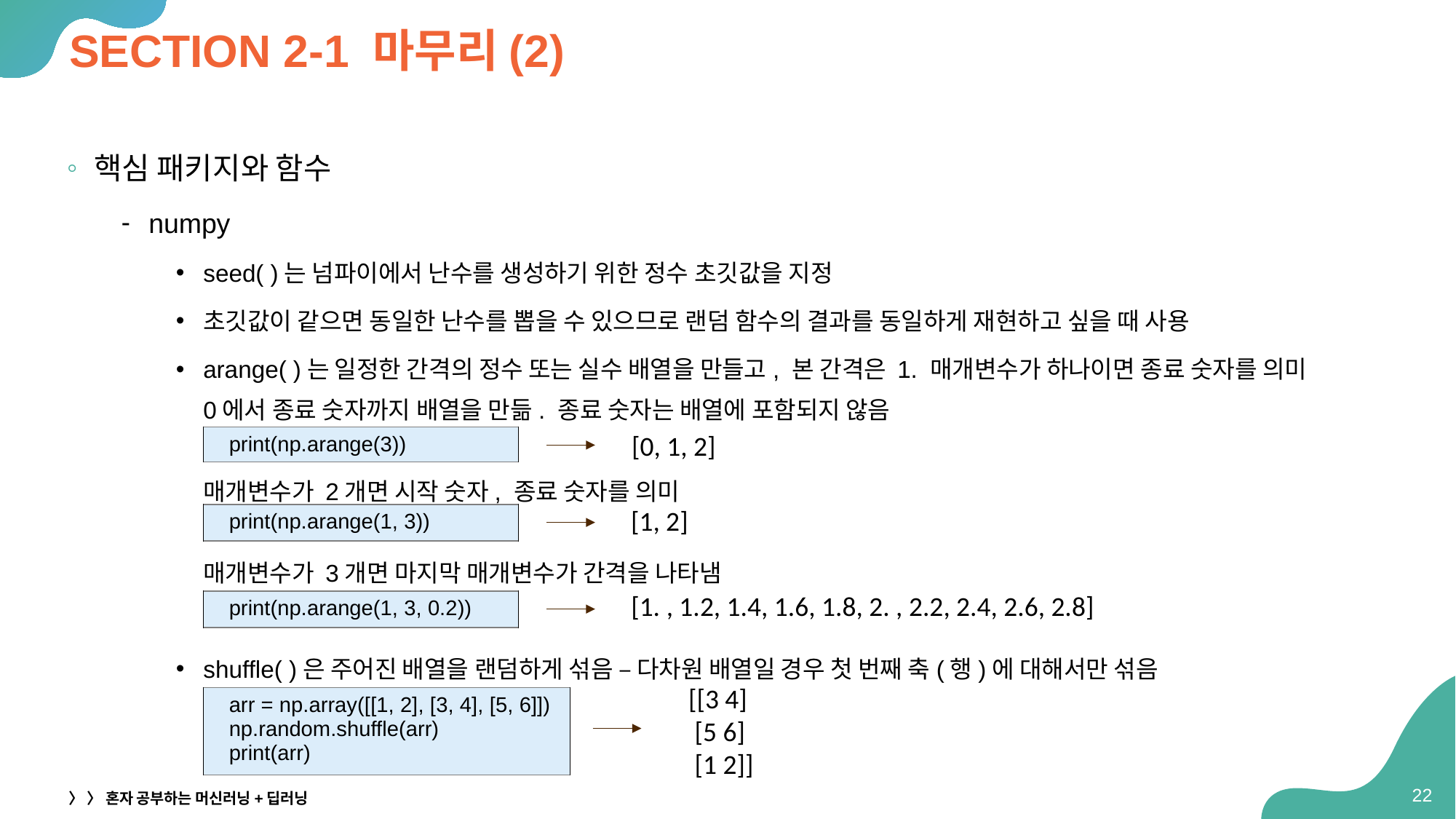

# SECTION 2-1 마무리(2)
핵심 패키지와 함수
numpy
seed( )는 넘파이에서 난수를 생성하기 위한 정수 초깃값을 지정
초깃값이 같으면 동일한 난수를 뽑을 수 있으므로 랜덤 함수의 결과를 동일하게 재현하고 싶을 때 사용
arange( )는 일정한 간격의 정수 또는 실수 배열을 만들고, 본 간격은 1. 매개변수가 하나이면 종료 숫자를 의미
0에서 종료 숫자까지 배열을 만듦. 종료 숫자는 배열에 포함되지 않음
매개변수가 2개면 시작 숫자, 종료 숫자를 의미
매개변수가 3개면 마지막 매개변수가 간격을 나타냄

shuffle( )은 주어진 배열을 랜덤하게 섞음 – 다차원 배열일 경우 첫 번째 축(행)에 대해서만 섞음
[0, 1, 2]
| print(np.arange(3)) |
| --- |
[1, 2]
| print(np.arange(1, 3)) |
| --- |
[1. , 1.2, 1.4, 1.6, 1.8, 2. , 2.2, 2.4, 2.6, 2.8]
| print(np.arange(1, 3, 0.2)) |
| --- |
[[3 4]
 [5 6]
 [1 2]]
| arr = np.array([[1, 2], [3, 4], [5, 6]]) np.random.shuffle(arr) print(arr) |
| --- |
22
〉 〉 혼자 공부하는 머신러닝+딥러닝